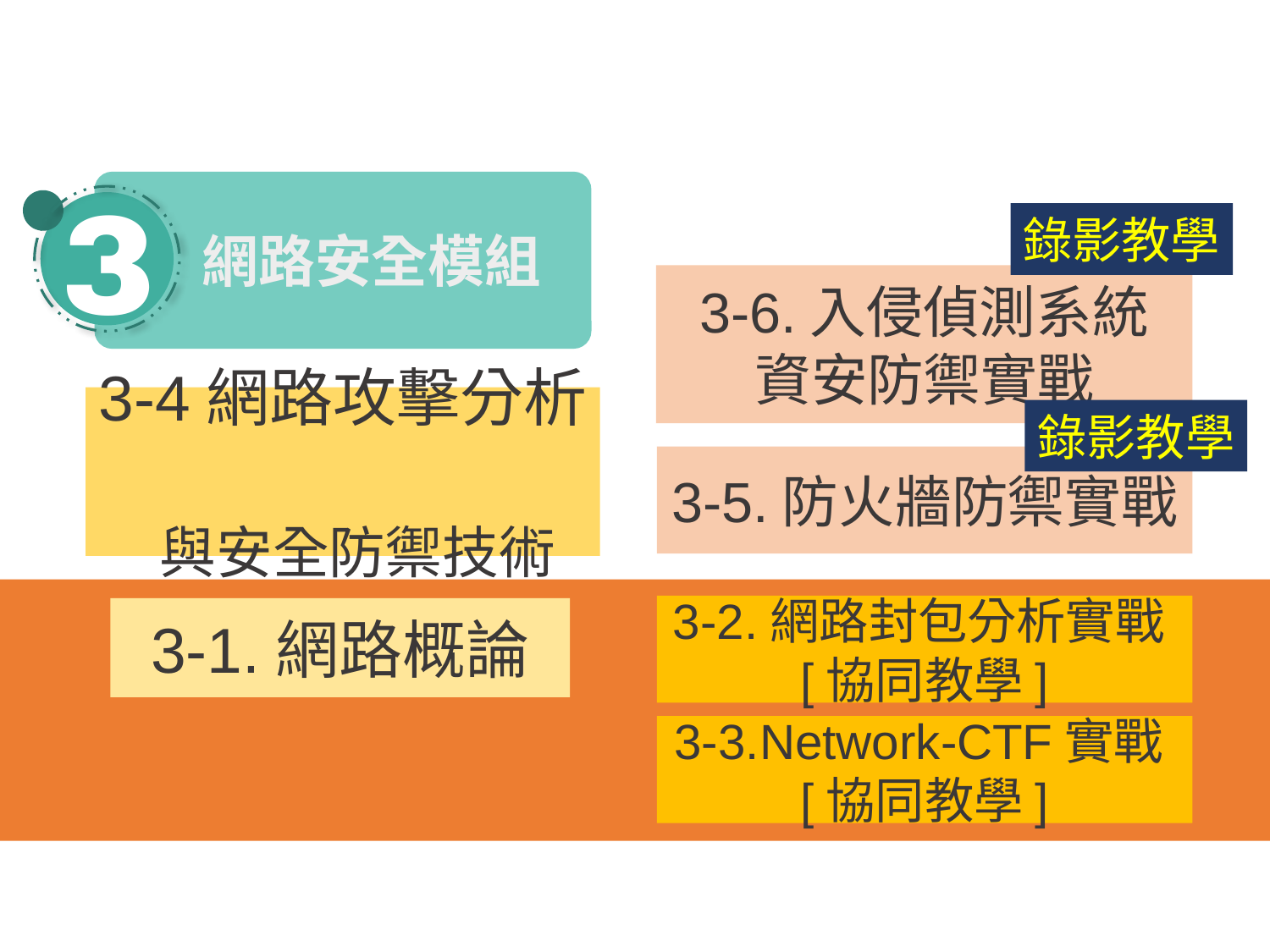

3

網路安全模組
錄影教學
3-6.入侵偵測系統
資安防禦實戰
3-4網路攻擊分析
 與安全防禦技術
錄影教學
3-5.防火牆防禦實戰

3-2.網路封包分析實戰[協同教學]
3-1.網路概論
3-3.Network-CTF實戰[協同教學]